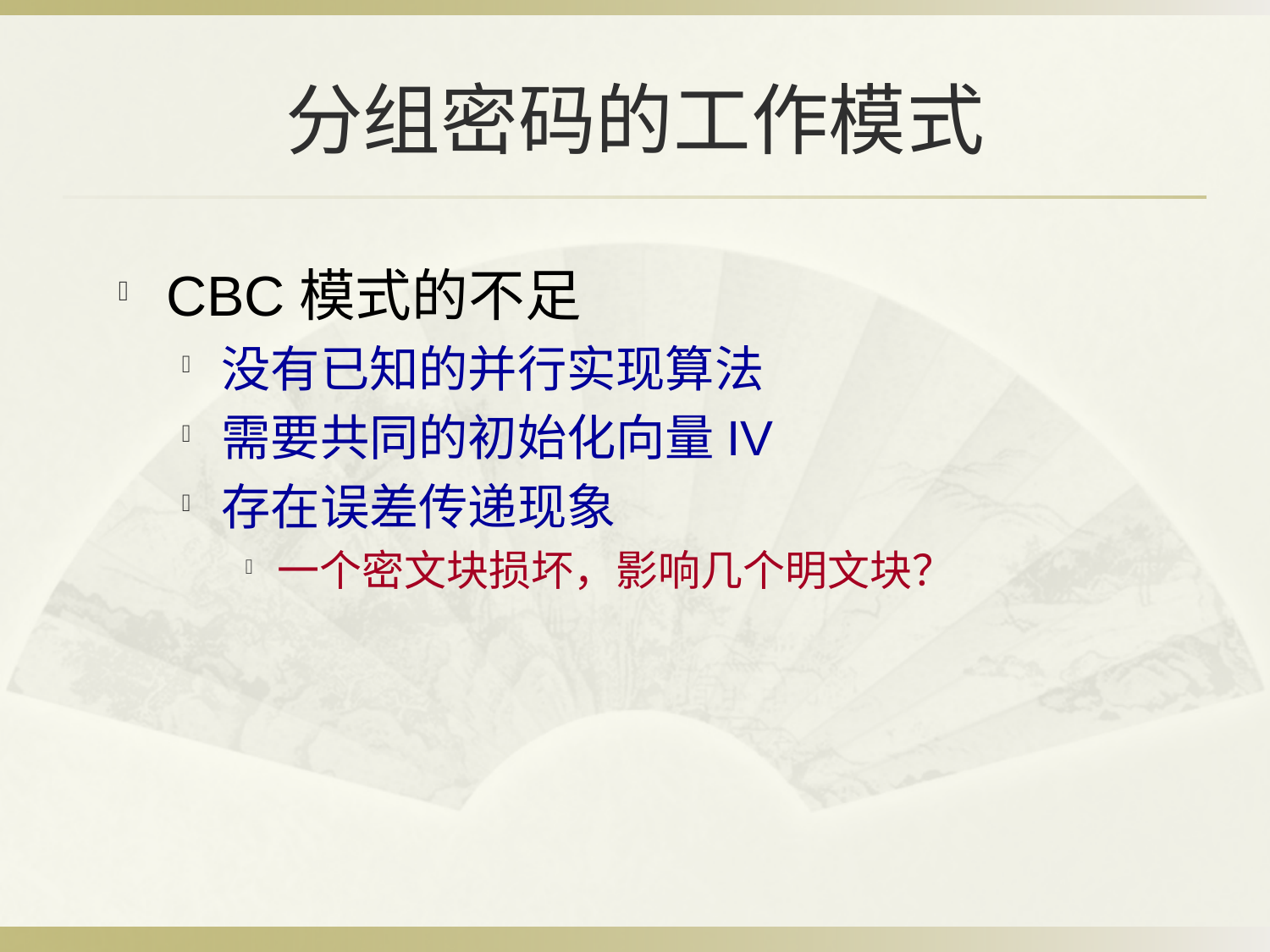

# 分组密码的工作模式
CBC模式的不足
没有已知的并行实现算法
需要共同的初始化向量IV
存在误差传递现象
一个密文块损坏，影响几个明文块？